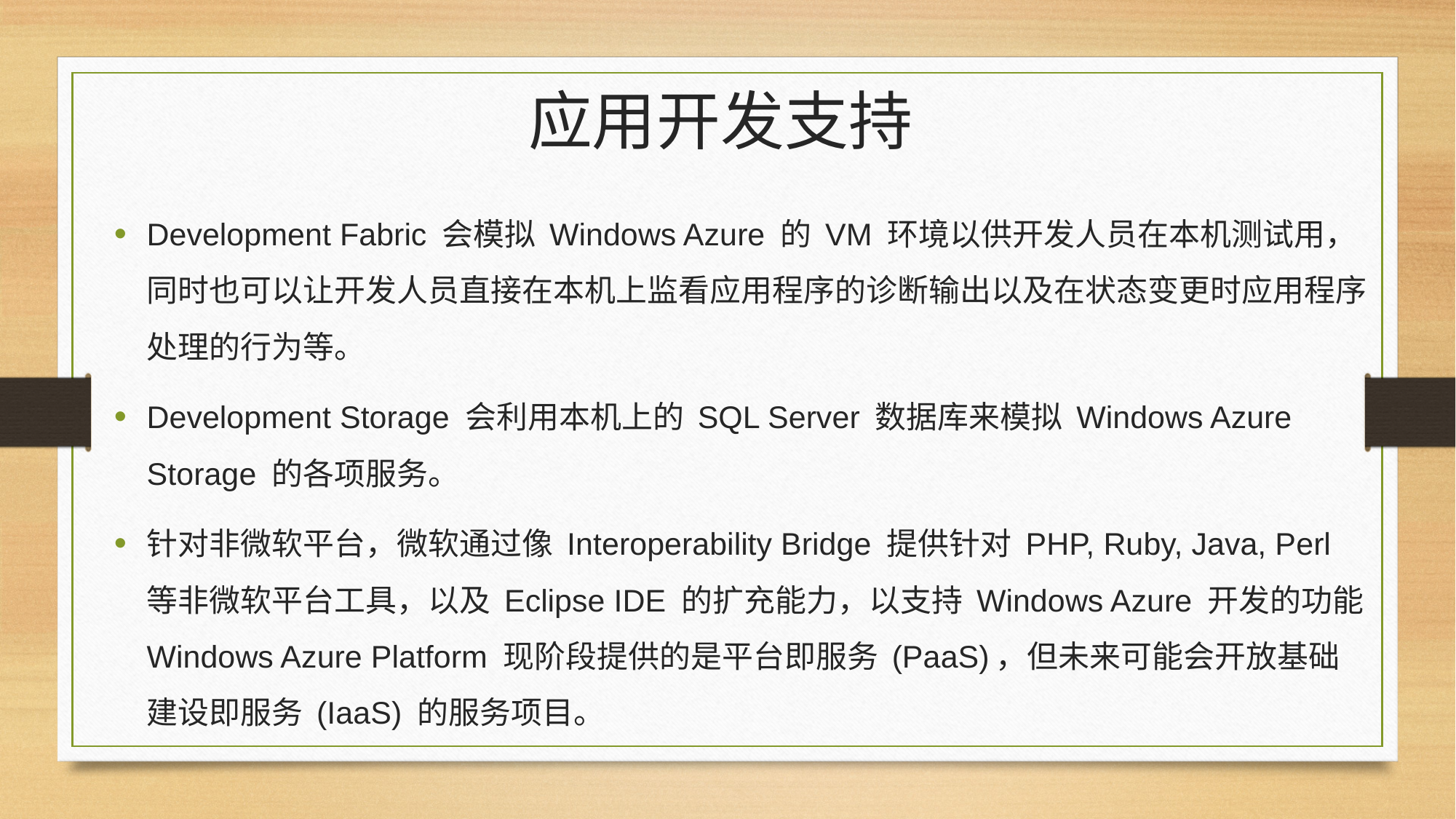

# 应用开发支持
Development Fabric 会模拟 Windows Azure 的 VM 环境以供开发人员在本机测试用，同时也可以让开发人员直接在本机上监看应用程序的诊断输出以及在状态变更时应用程序处理的行为等。
Development Storage 会利用本机上的 SQL Server 数据库来模拟 Windows Azure Storage 的各项服务。
针对非微软平台，微软通过像 Interoperability Bridge 提供针对 PHP, Ruby, Java, Perl 等非微软平台工具，以及 Eclipse IDE 的扩充能力，以支持 Windows Azure 开发的功能Windows Azure Platform 现阶段提供的是平台即服务 (PaaS)，但未来可能会开放基础建设即服务 (IaaS) 的服务项目。